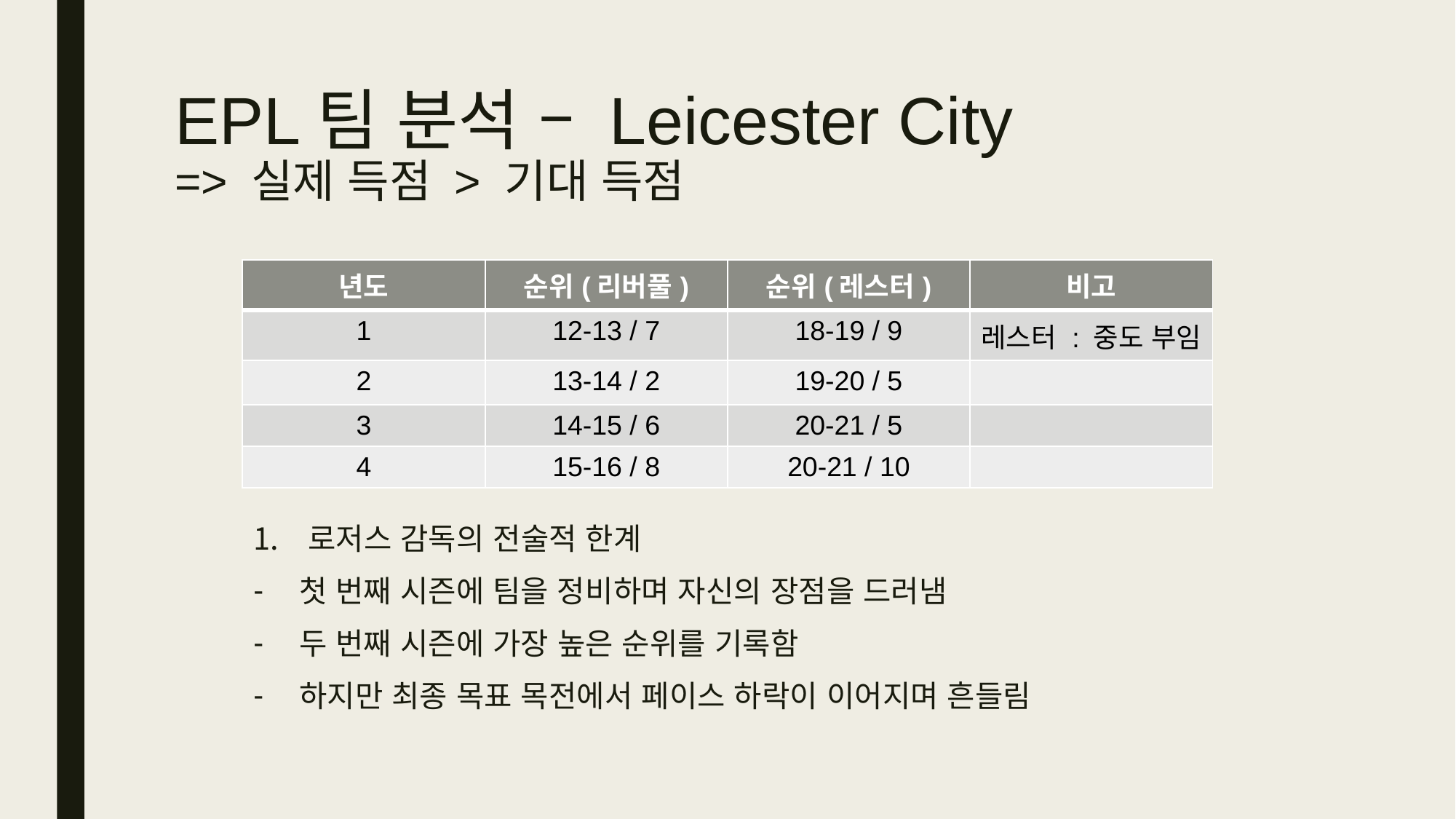

# EPL팀 분석 – Leicester City => 실제 득점 > 기대 득점
| 년도 | 순위(리버풀) | 순위(레스터) | 비고 |
| --- | --- | --- | --- |
| 1 | 12-13 / 7 | 18-19 / 9 | 레스터 : 중도 부임 |
| 2 | 13-14 / 2 | 19-20 / 5 |  |
| 3 | 14-15 / 6 | 20-21 / 5 |  |
| 4 | 15-16 / 8 | 20-21 / 10 |  |
로저스 감독의 전술적 한계
첫 번째 시즌에 팀을 정비하며 자신의 장점을 드러냄
두 번째 시즌에 가장 높은 순위를 기록함
하지만 최종 목표 목전에서 페이스 하락이 이어지며 흔들림